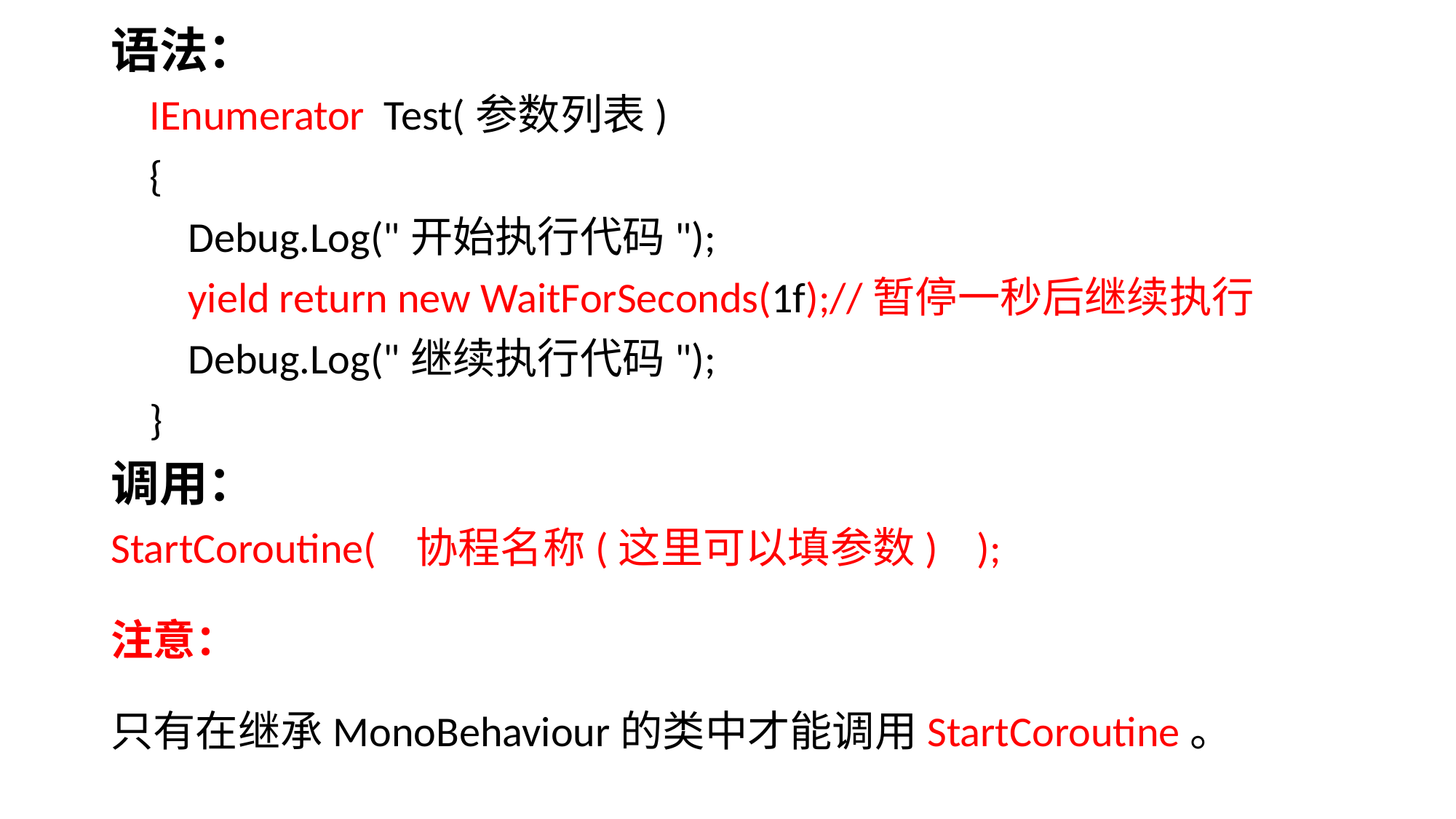

语法：
    IEnumerator  Test(参数列表)
    {
        Debug.Log("开始执行代码");
        yield return new WaitForSeconds(1f);//暂停一秒后继续执行
        Debug.Log("继续执行代码");
    }
调用：
StartCoroutine(   协程名称(这里可以填参数)    );
注意：
只有在继承MonoBehaviour的类中才能调用StartCoroutine。